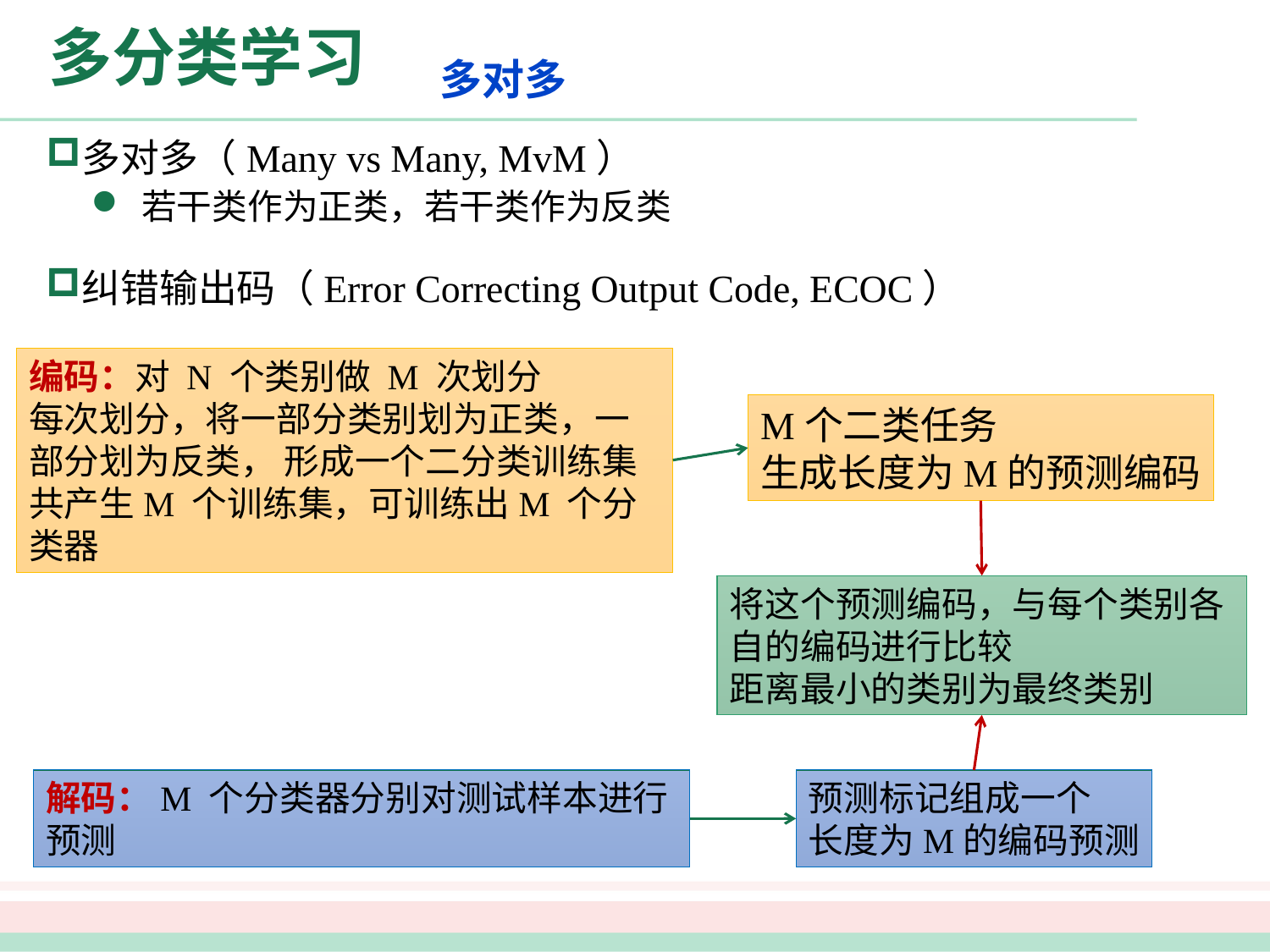

# 多分类学习
多对多
多对多（Many vs Many, MvM）
若干类作为正类，若干类作为反类
纠错输出码（Error Correcting Output Code, ECOC）
编码：对 N 个类别做 M 次划分
每次划分，将一部分类别划为正类，一部分划为反类， 形成一个二分类训练集
共产生M 个训练集，可训练出M 个分类器
M个二类任务
生成长度为M的预测编码
将这个预测编码，与每个类别各自的编码进行比较
距离最小的类别为最终类别
解码：M 个分类器分别对测试样本进行预测
预测标记组成一个
长度为M的编码预测